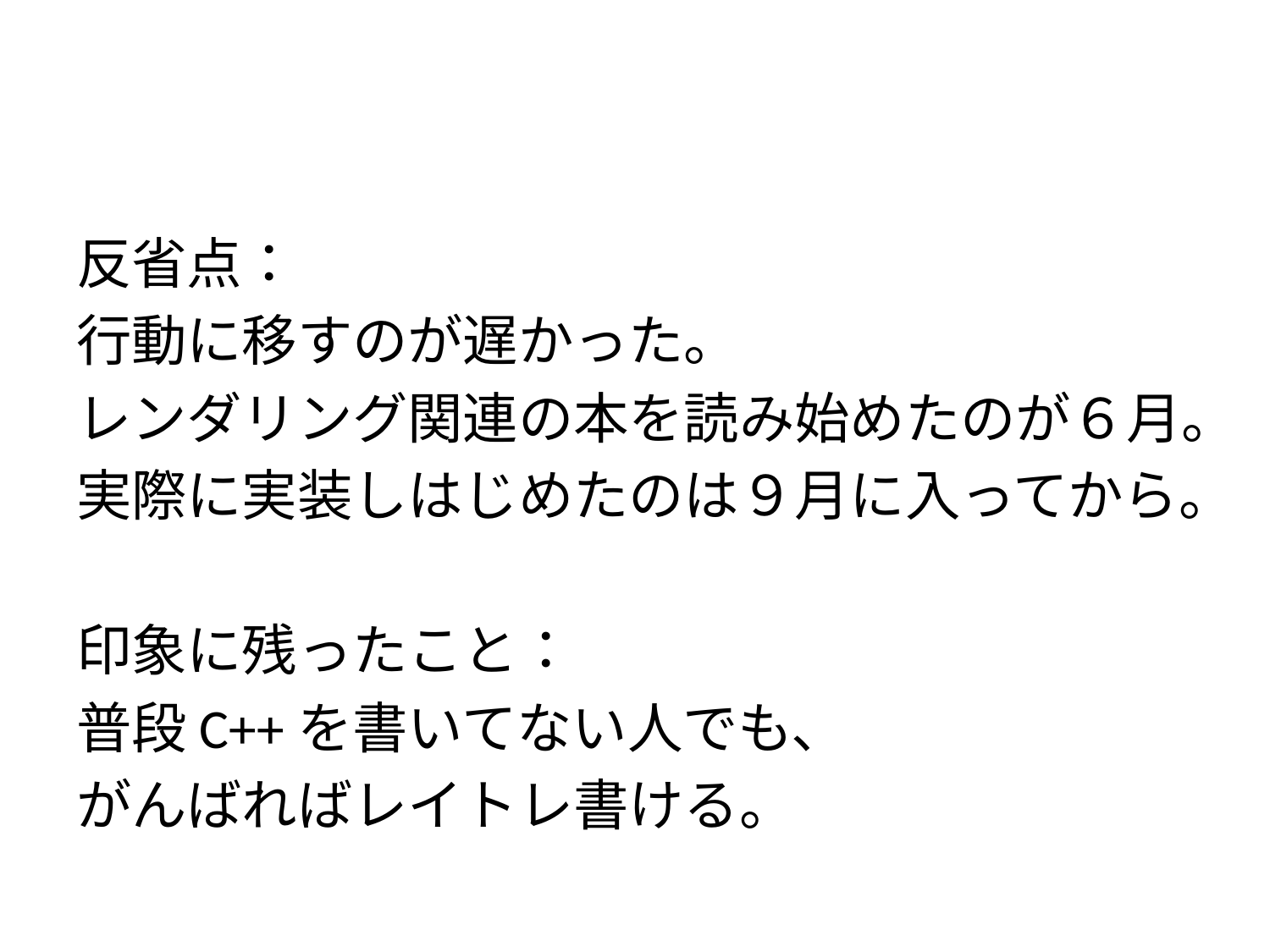

#
反省点：
行動に移すのが遅かった。
レンダリング関連の本を読み始めたのが６月。
実際に実装しはじめたのは９月に入ってから。

印象に残ったこと：
普段C++を書いてない人でも、
がんばればレイトレ書ける。